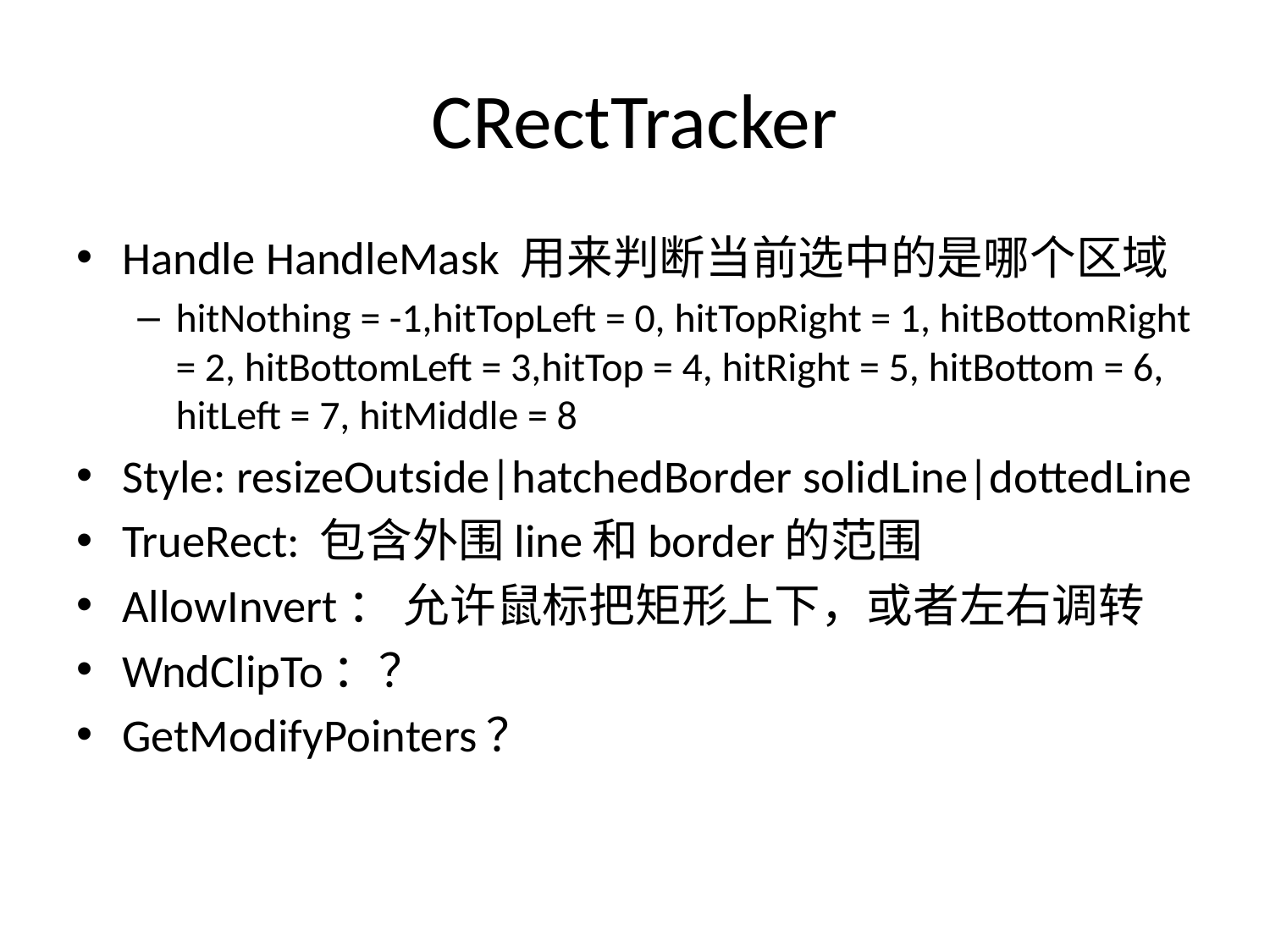

# CRectTracker
Handle HandleMask 用来判断当前选中的是哪个区域
hitNothing = -1,hitTopLeft = 0, hitTopRight = 1, hitBottomRight = 2, hitBottomLeft = 3,hitTop = 4, hitRight = 5, hitBottom = 6, hitLeft = 7, hitMiddle = 8
Style: resizeOutside|hatchedBorder solidLine|dottedLine
TrueRect: 包含外围line和border的范围
AllowInvert： 允许鼠标把矩形上下，或者左右调转
WndClipTo：？
GetModifyPointers？